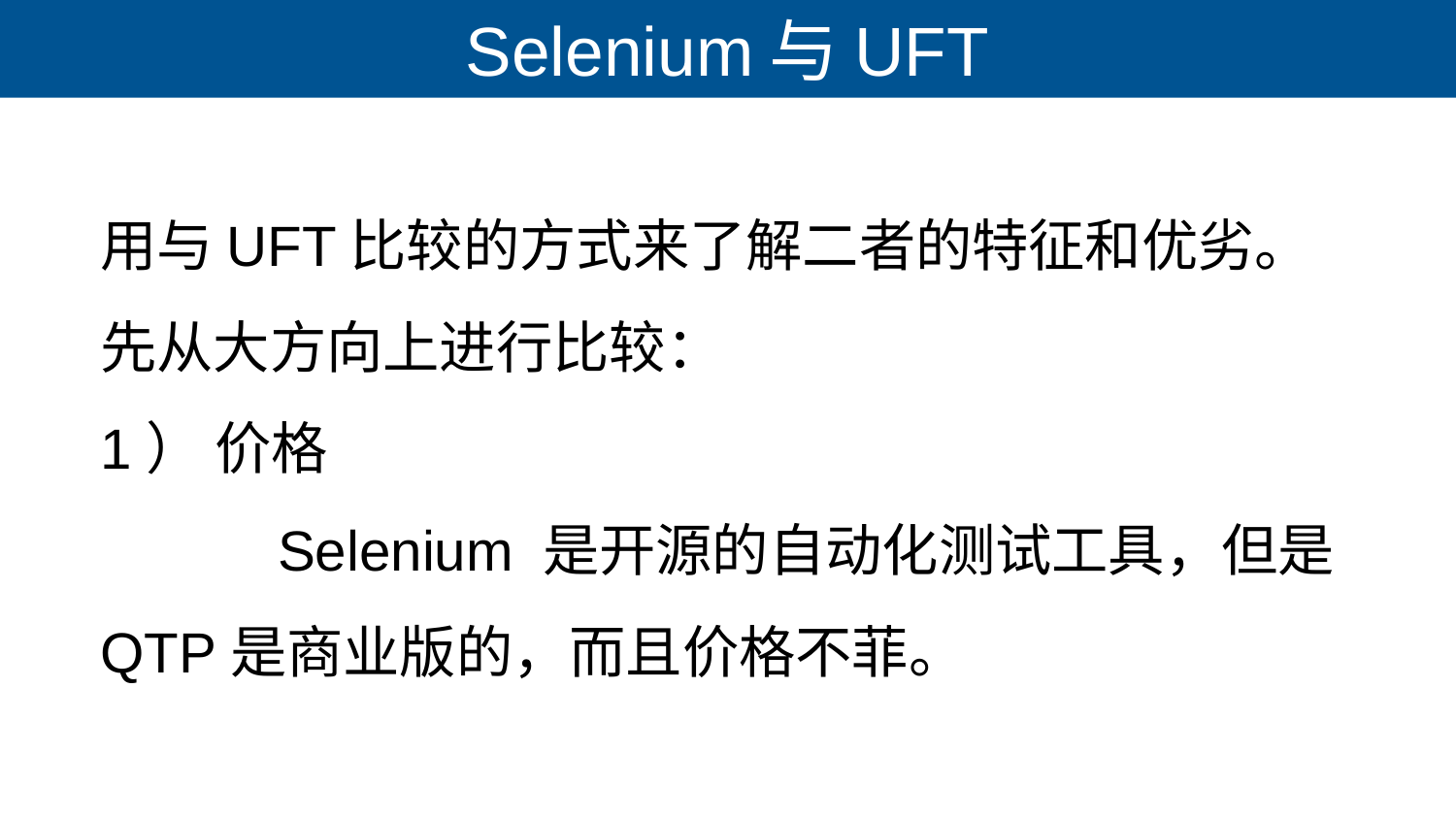

# Selenium与UFT
用与UFT比较的方式来了解二者的特征和优劣。
先从大方向上进行比较：
1） 价格
	  Selenium 是开源的自动化测试工具，但是QTP是商业版的，而且价格不菲。